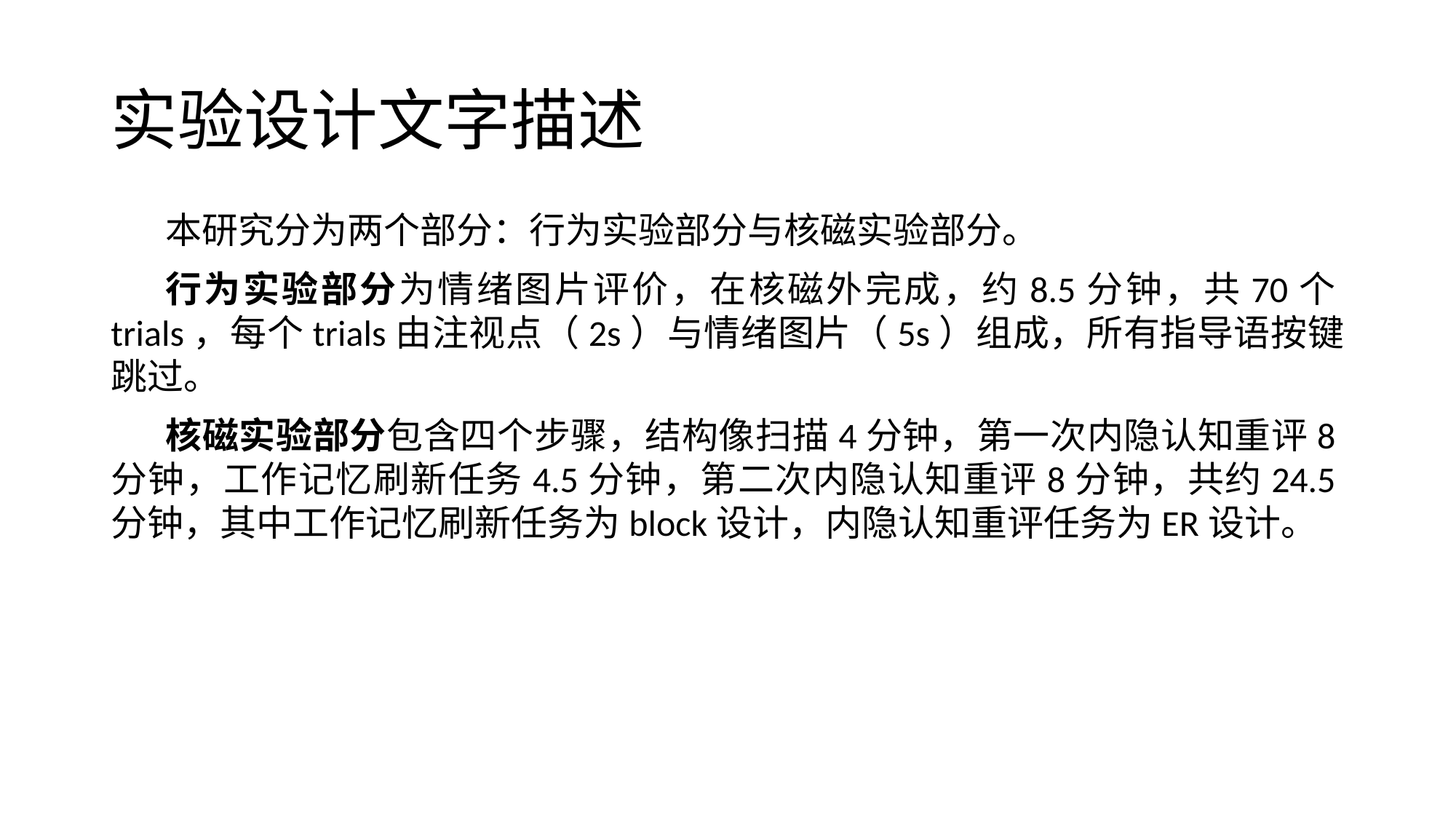

# 实验设计文字描述
本研究分为两个部分：行为实验部分与核磁实验部分。
行为实验部分为情绪图片评价，在核磁外完成，约8.5分钟，共70个trials，每个trials由注视点（2s）与情绪图片（5s）组成，所有指导语按键跳过。
核磁实验部分包含四个步骤，结构像扫描4分钟，第一次内隐认知重评8分钟，工作记忆刷新任务4.5分钟，第二次内隐认知重评8分钟，共约24.5分钟，其中工作记忆刷新任务为block设计，内隐认知重评任务为ER设计。